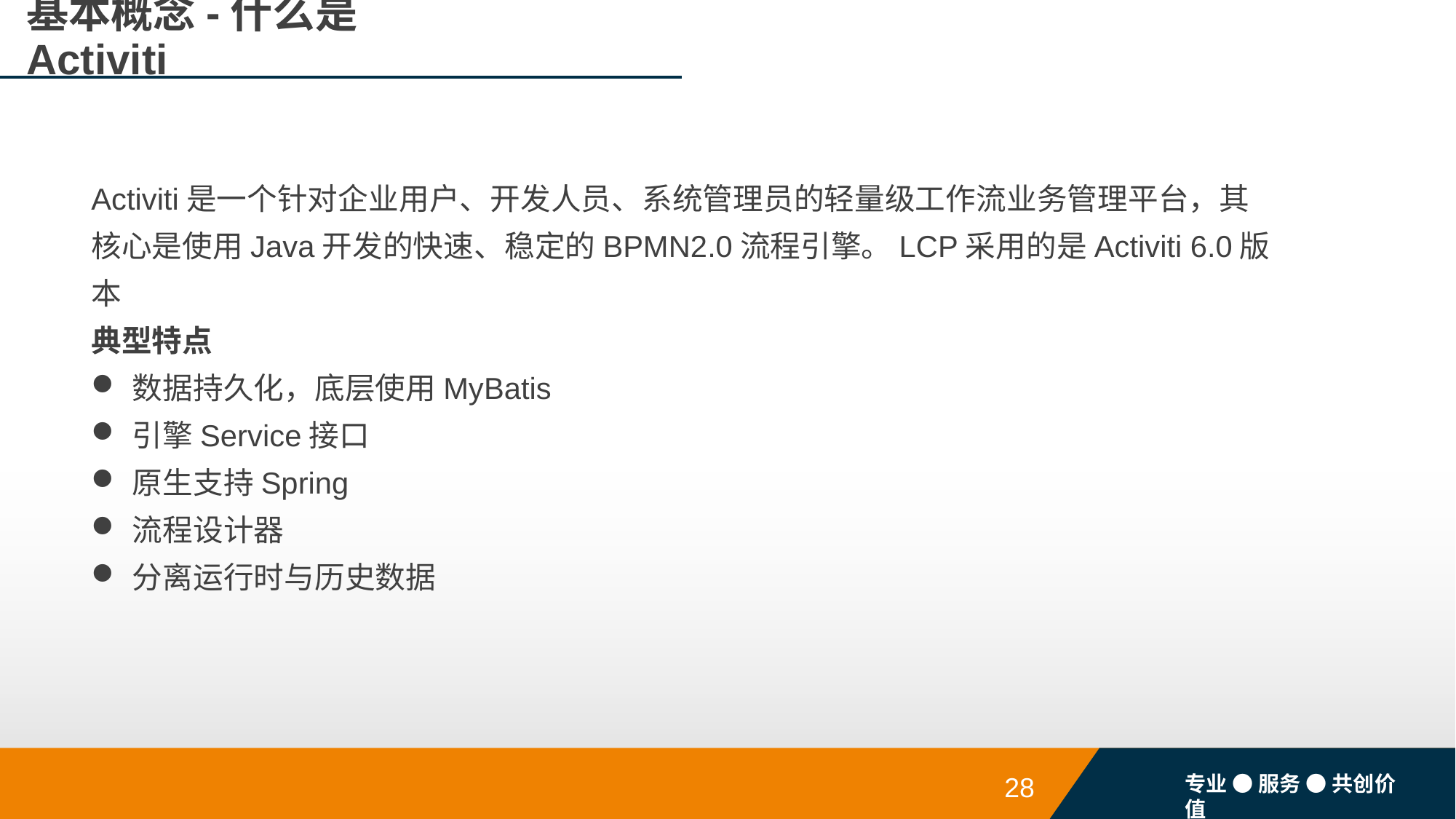

# 基本概念-什么是Activiti
Activiti是一个针对企业用户、开发人员、系统管理员的轻量级工作流业务管理平台，其核心是使用Java开发的快速、稳定的BPMN2.0流程引擎。LCP采用的是Activiti 6.0版本
典型特点
数据持久化，底层使用MyBatis
引擎Service接口
原生支持Spring
流程设计器
分离运行时与历史数据